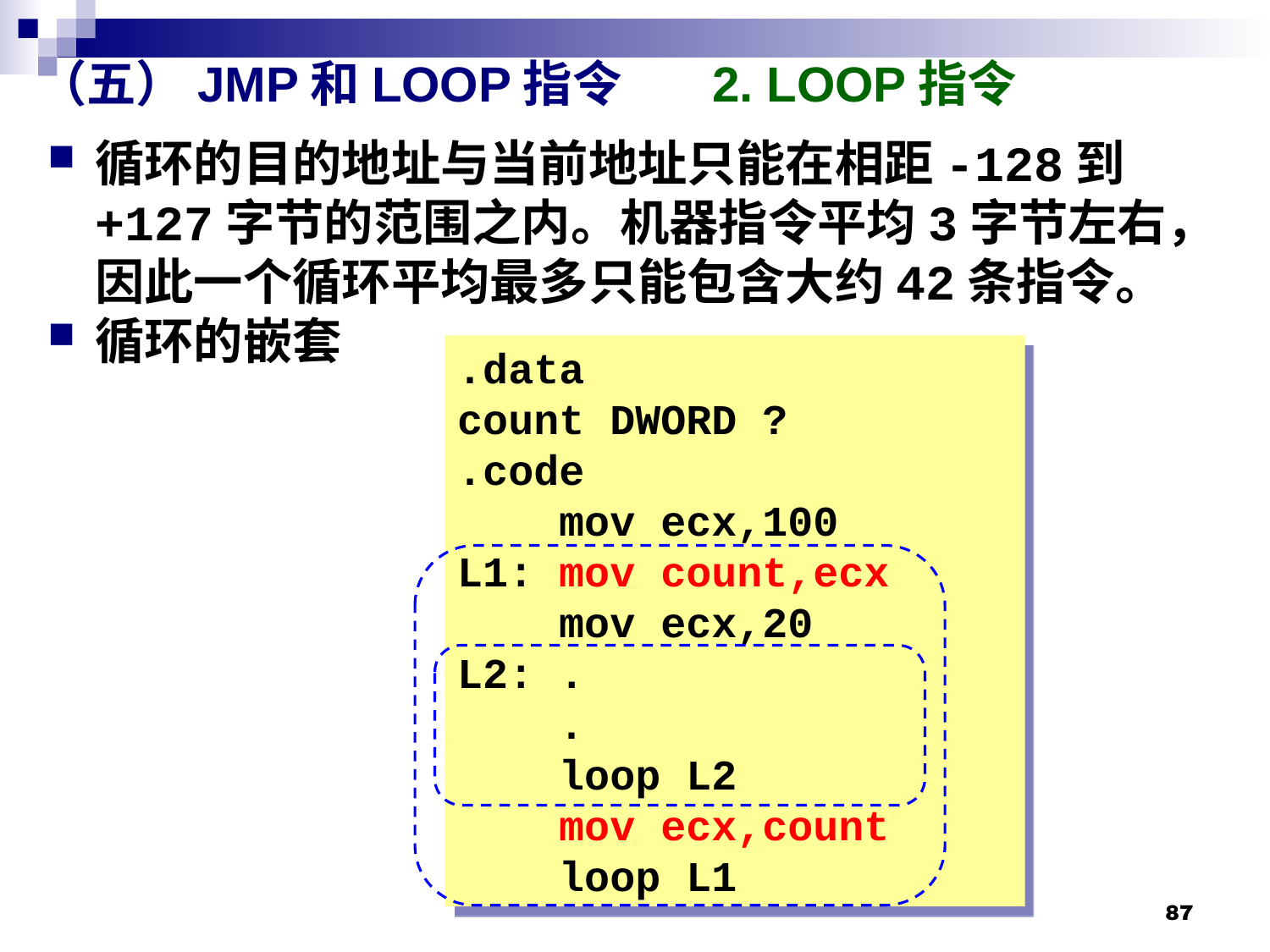

# （五）JMP和LOOP指令       2. LOOP指令
循环的目的地址与当前地址只能在相距-128到+127字节的范围之内。机器指令平均3字节左右，因此一个循环平均最多只能包含大约42条指令。
循环的嵌套
.data
count DWORD ?
.code
    mov ecx,100
L1: mov count,ecx
    mov ecx,20
L2: .
    .
    loop L2
    mov ecx,count
    loop L1

87